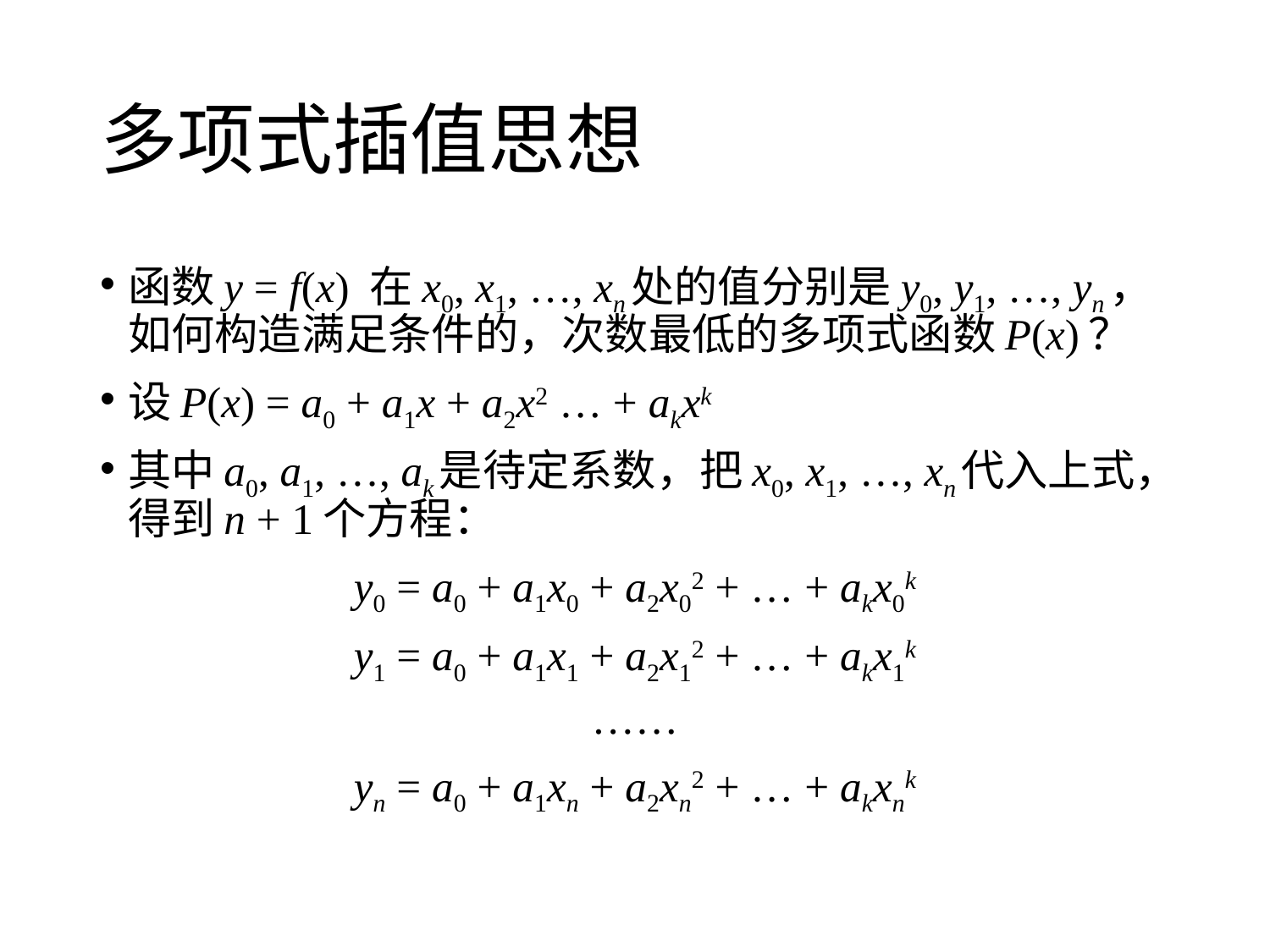

# 多项式插值思想
函数y = f(x) 在x0, x1, …, xn处的值分别是y0, y1, …, yn，如何构造满足条件的，次数最低的多项式函数P(x)？
设P(x) = a0 + a1x + a2x2 … + akxk
其中a0, a1, …, ak是待定系数，把x0, x1, …, xn代入上式，得到n + 1个方程：
y0 = a0 + a1x0 + a2x02 + … + akx0k
y1 = a0 + a1x1 + a2x12 + … + akx1k
……
yn = a0 + a1xn + a2xn2 + … + akxnk